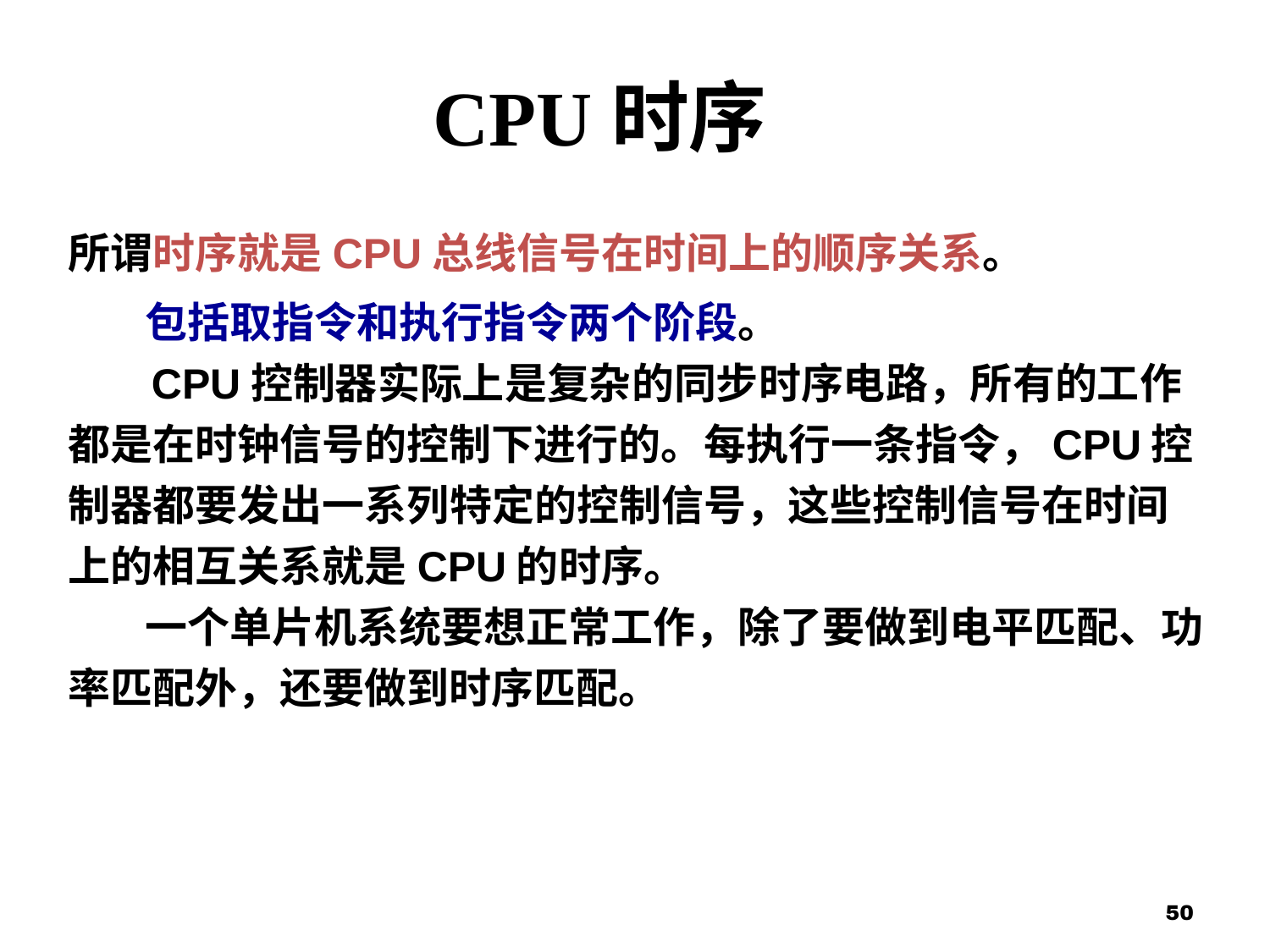

CPU时序
所谓时序就是CPU总线信号在时间上的顺序关系。
       包括取指令和执行指令两个阶段。
       CPU控制器实际上是复杂的同步时序电路，所有的工作都是在时钟信号的控制下进行的。每执行一条指令，CPU控制器都要发出一系列特定的控制信号，这些控制信号在时间上的相互关系就是CPU的时序。
       一个单片机系统要想正常工作，除了要做到电平匹配、功率匹配外，还要做到时序匹配。

50